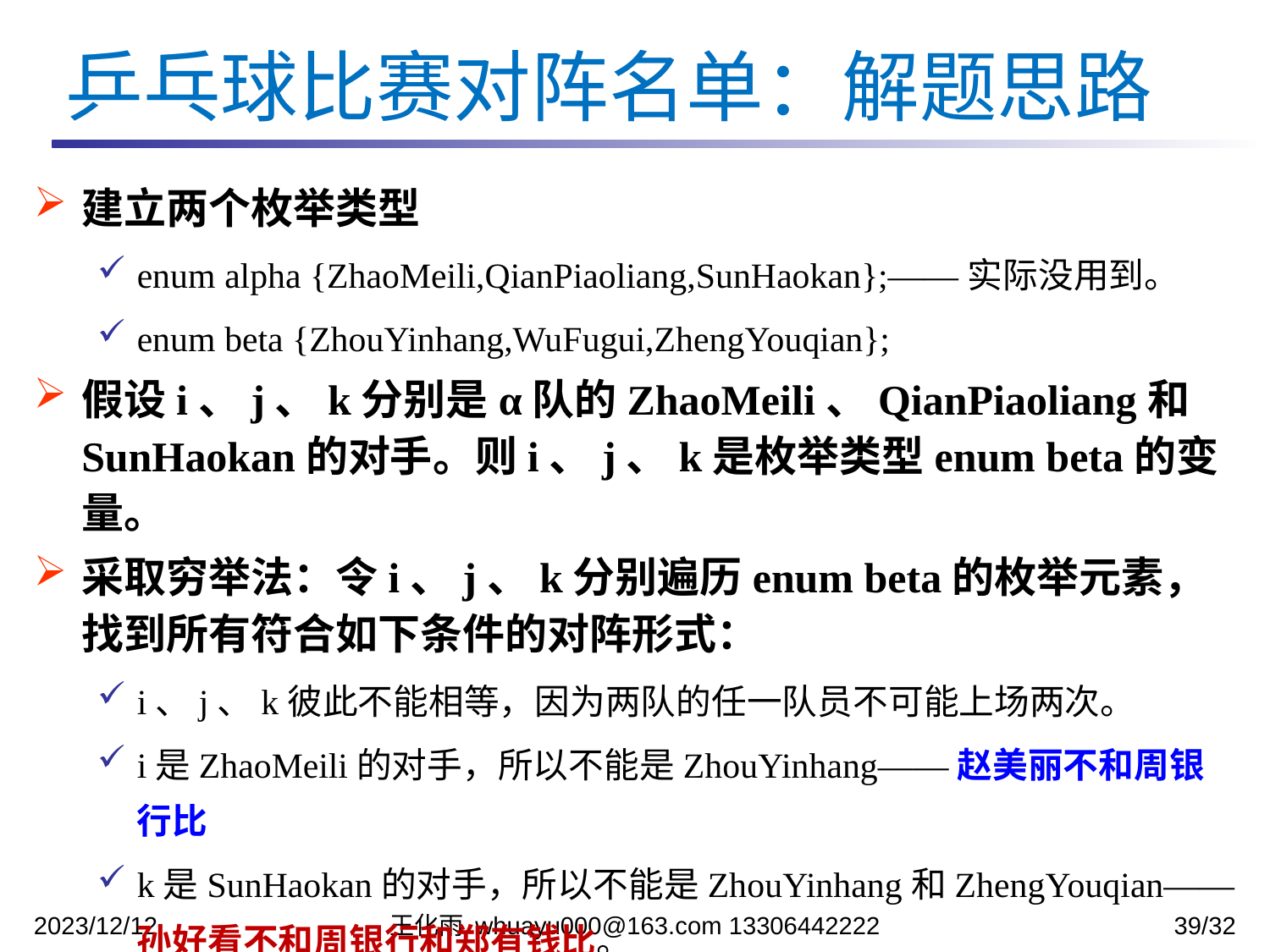

乒乓球比赛对阵名单：解题思路
建立两个枚举类型
enum alpha {ZhaoMeili,QianPiaoliang,SunHaokan};——实际没用到。
enum beta {ZhouYinhang,WuFugui,ZhengYouqian};
假设i、j、k分别是α队的ZhaoMeili、QianPiaoliang和SunHaokan的对手。则i、j、k是枚举类型enum beta的变量。
采取穷举法：令i、j、k分别遍历enum beta的枚举元素，找到所有符合如下条件的对阵形式：
i、j、k彼此不能相等，因为两队的任一队员不可能上场两次。
i是ZhaoMeili的对手，所以不能是ZhouYinhang——赵美丽不和周银行比
k是SunHaokan的对手，所以不能是ZhouYinhang和ZhengYouqian——孙好看不和周银行和郑有钱比。
2023/12/12
王化雨 whuayu000@163.com 13306442222
39/32